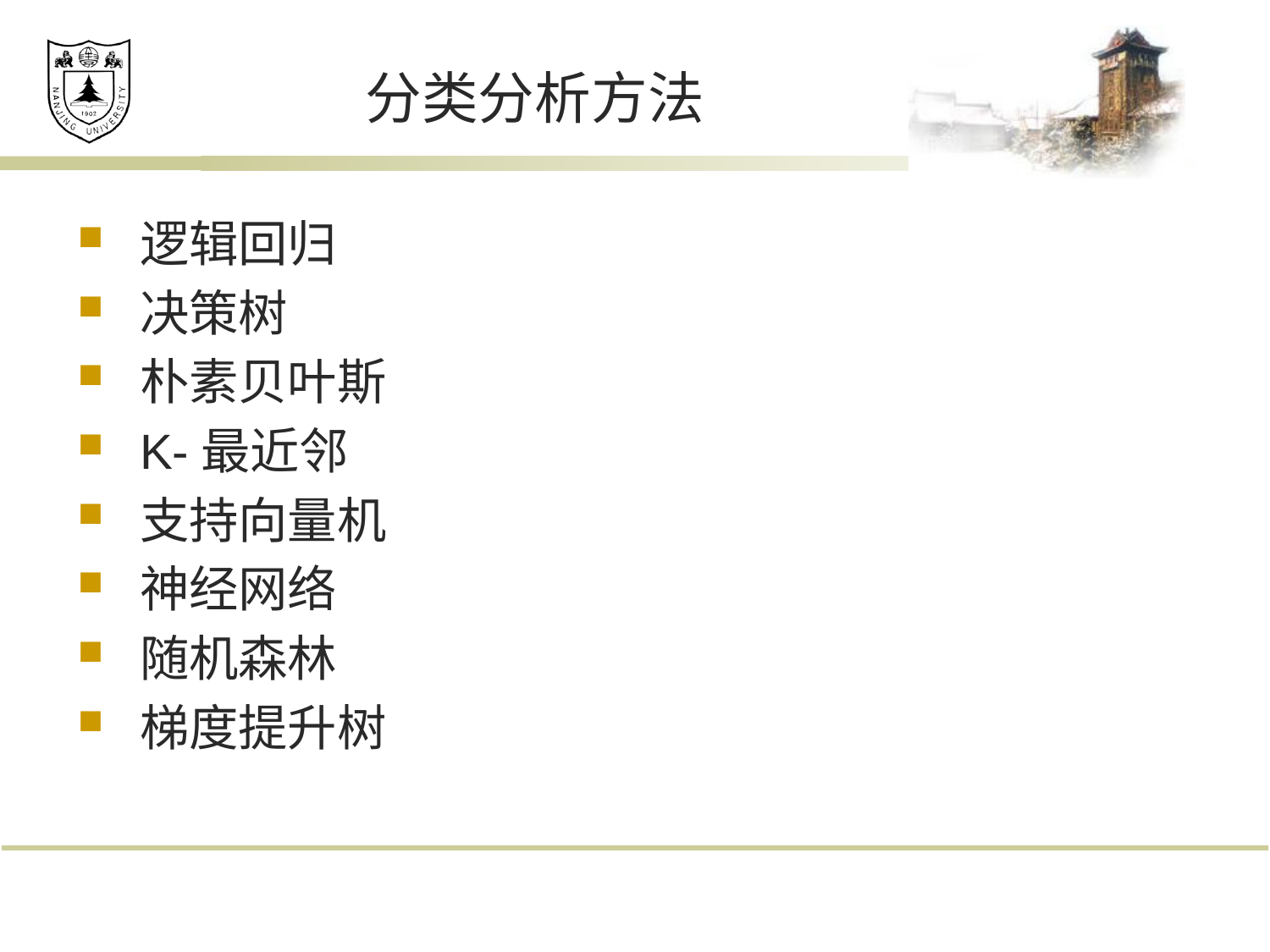

# 分类分析方法
逻辑回归
决策树
朴素贝叶斯
K-最近邻
支持向量机
神经网络
随机森林
梯度提升树